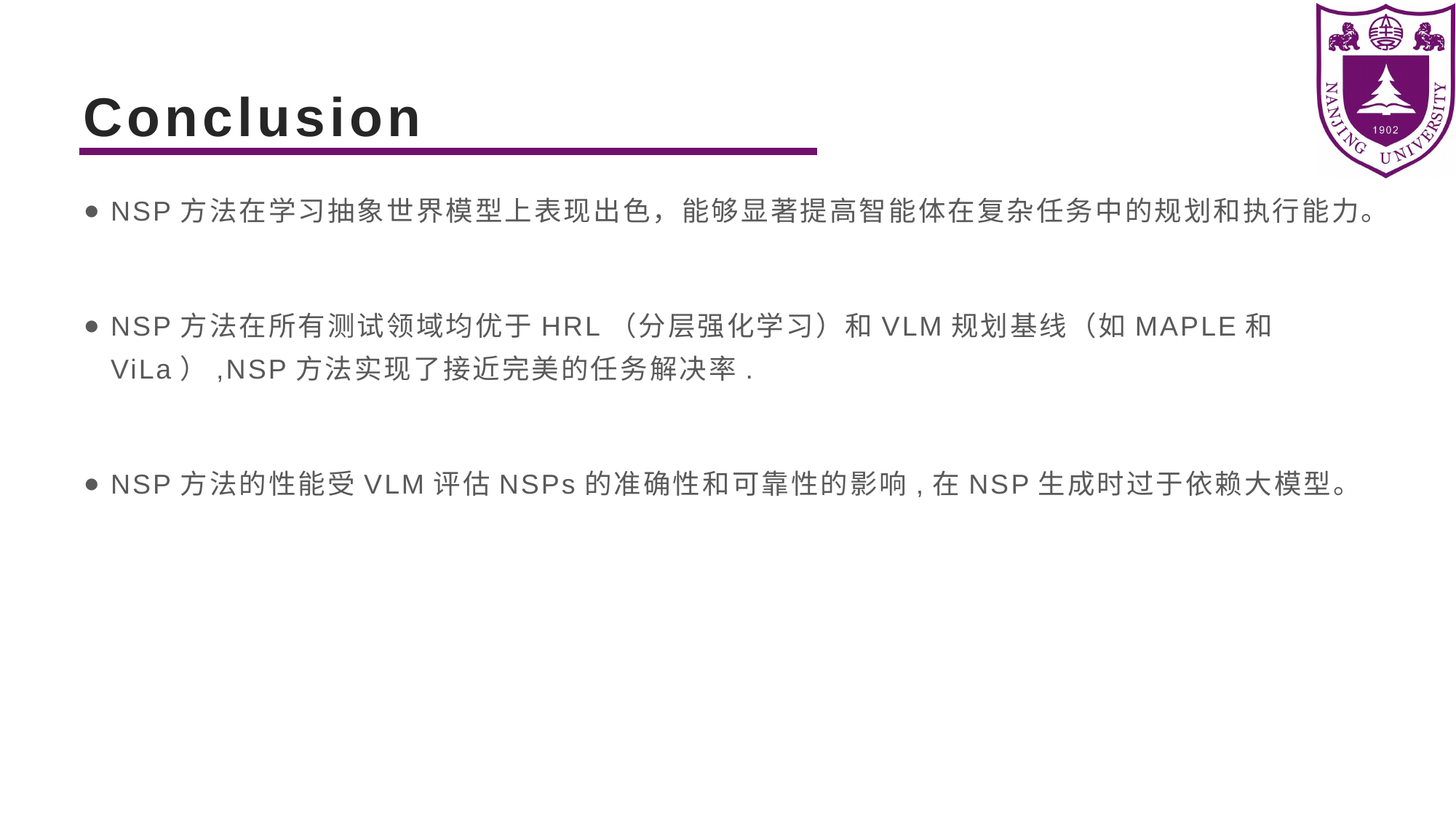

# Conclusion
NSP方法在学习抽象世界模型上表现出色，能够显著提高智能体在复杂任务中的规划和执行能力。

NSP方法在所有测试领域均优于HRL（分层强化学习）和VLM规划基线（如MAPLE和ViLa）,NSP方法实现了接近完美的任务解决率.

NSP方法的性能受VLM评估NSPs的准确性和可靠性的影响,在NSP生成时过于依赖大模型。